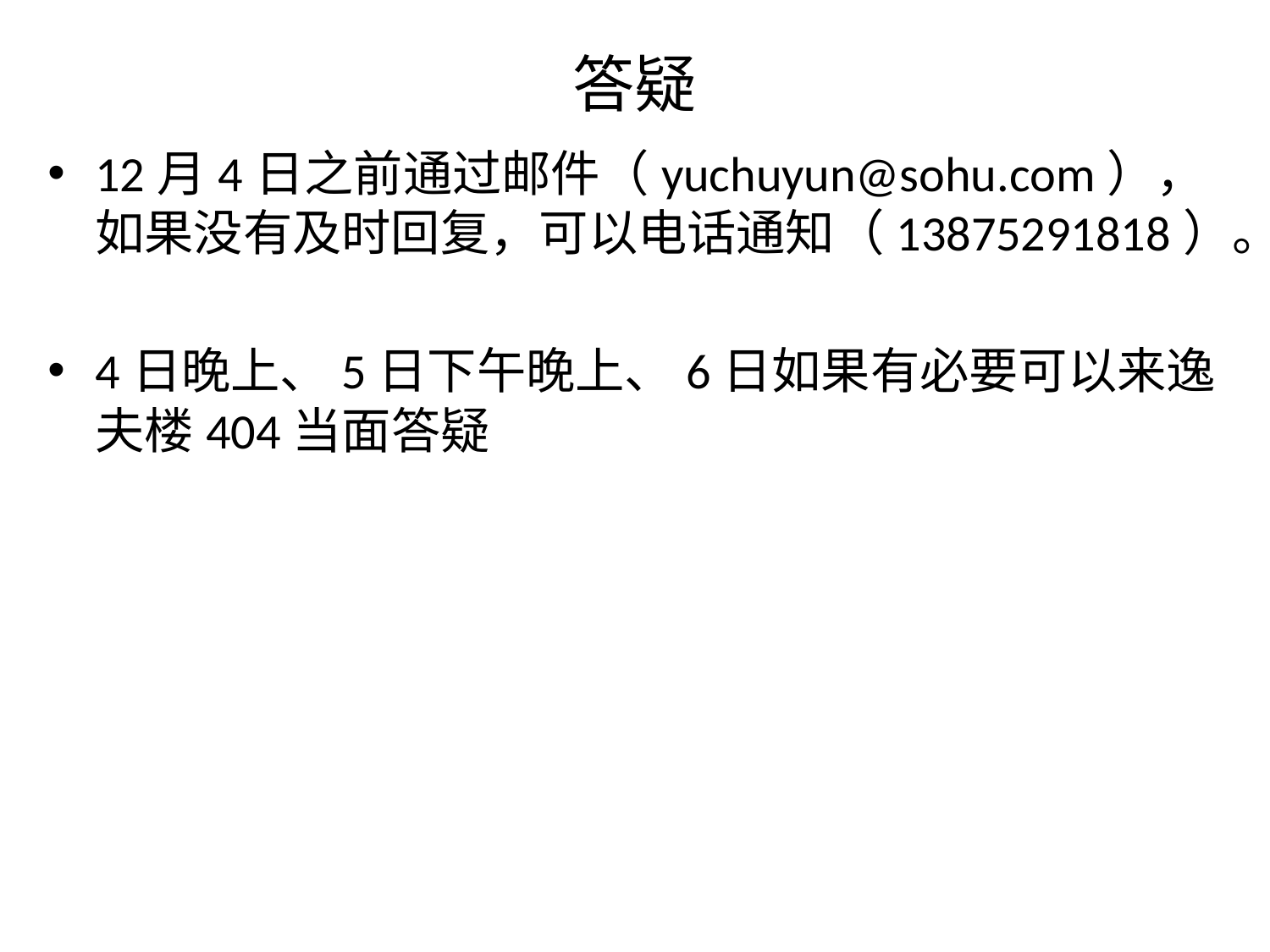

# 答疑
12月4日之前通过邮件（yuchuyun@sohu.com），如果没有及时回复，可以电话通知（13875291818）。

4日晚上、5日下午晚上、6日如果有必要可以来逸夫楼404当面答疑